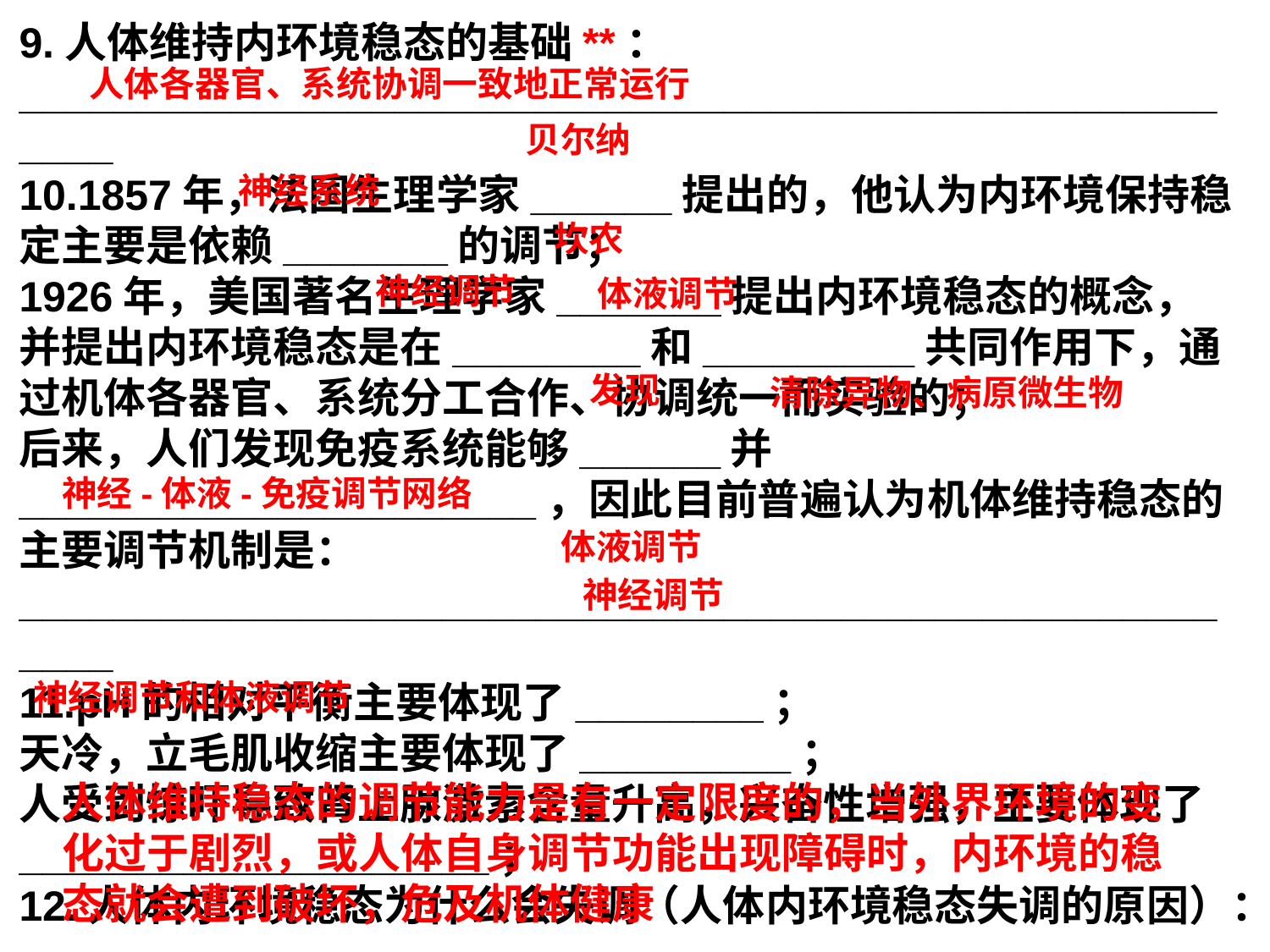

9.人体维持内环境稳态的基础**：
_______________________________________________________
10.1857年，法国生理学家______提出的，他认为内环境保持稳定主要是依赖_______的调节；
1926年，美国著名生理学家_______提出内环境稳态的概念，并提出内环境稳态是在________和_________共同作用下，通过机体各器官、系统分工合作、协调统一而实验的；
后来，人们发现免疫系统能够______并______________________，因此目前普遍认为机体维持稳态的主要调节机制是：
_______________________________________________________
11.pH的相对平衡主要体现了________；
天冷，立毛肌收缩主要体现了_________；
人受到惊吓导致肾上腺激素含量升高，兴奋性增强，主要体现了____________________；
12.人体内环境稳态为什么会失调（人体内环境稳态失调的原因）：
________________________________________________________
________________________________________________________
________________________________________________________
人体各器官、系统协调一致地正常运行
贝尔纳
神经系统
坎农
神经调节
体液调节
发现
清除异物、病原微生物
神经-体液-免疫调节网络
体液调节
神经调节
神经调节和体液调节
人体维持稳态的调节能力是有一定限度的，当外界环境的变化过于剧烈，或人体自身调节功能出现障碍时，内环境的稳态就会遭到破坏，危及机体健康